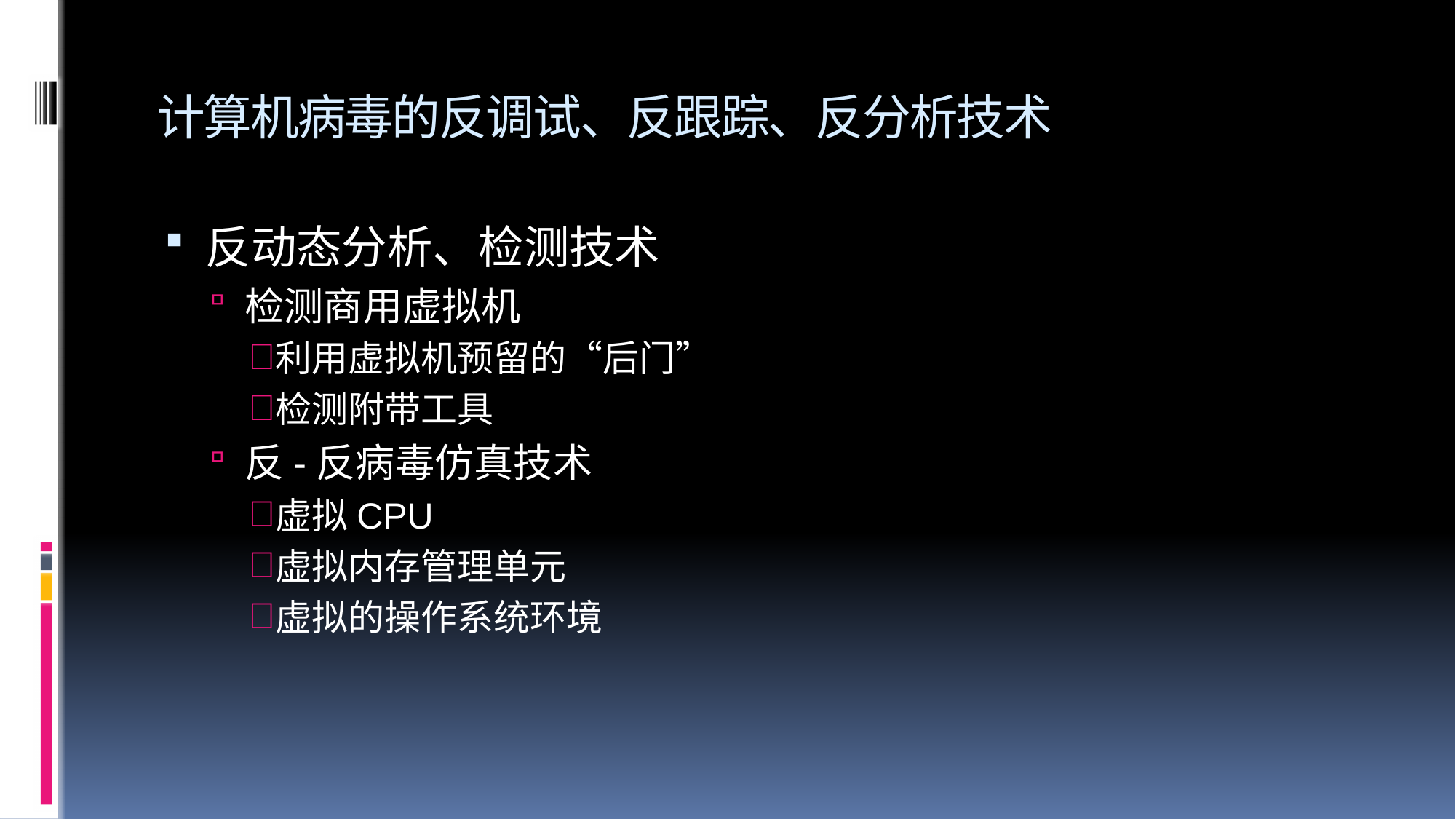

# 计算机病毒的反调试、反跟踪、反分析技术
反动态分析、检测技术
检测商用虚拟机
利用虚拟机预留的“后门”
检测附带工具
反-反病毒仿真技术
虚拟CPU
虚拟内存管理单元
虚拟的操作系统环境